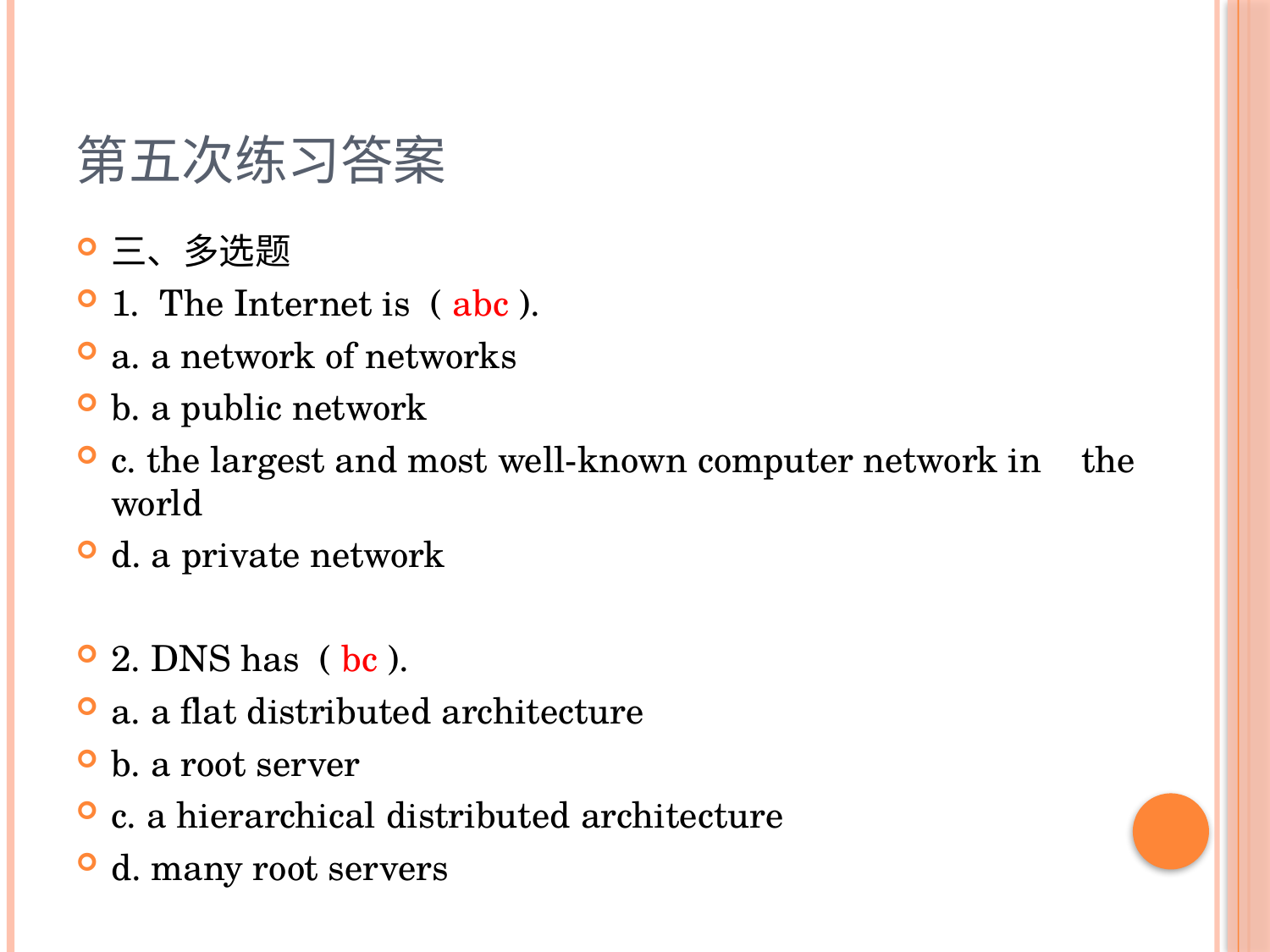

# 第五次练习答案
三、多选题
1.  The Internet is  ( abc ).
a. a network of networks
b. a public network
c. the largest and most well-known computer network in    the world
d. a private network

2. DNS has  ( bc ).
a. a flat distributed architecture
b. a root server
c. a hierarchical distributed architecture
d. many root servers